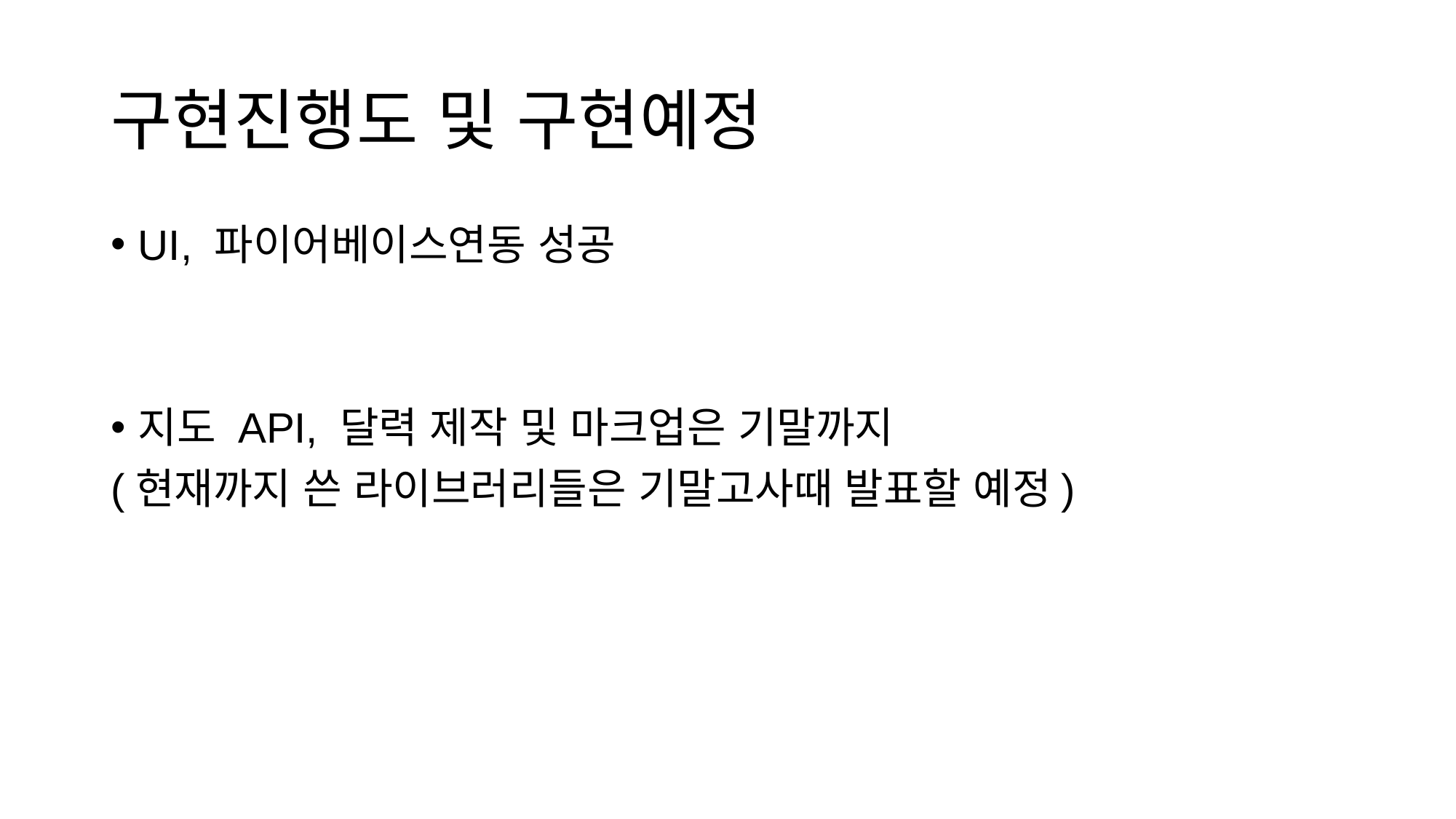

# 구현진행도 및 구현예정
UI, 파이어베이스연동 성공

지도 API, 달력 제작 및 마크업은 기말까지
(현재까지 쓴 라이브러리들은 기말고사때 발표할 예정)